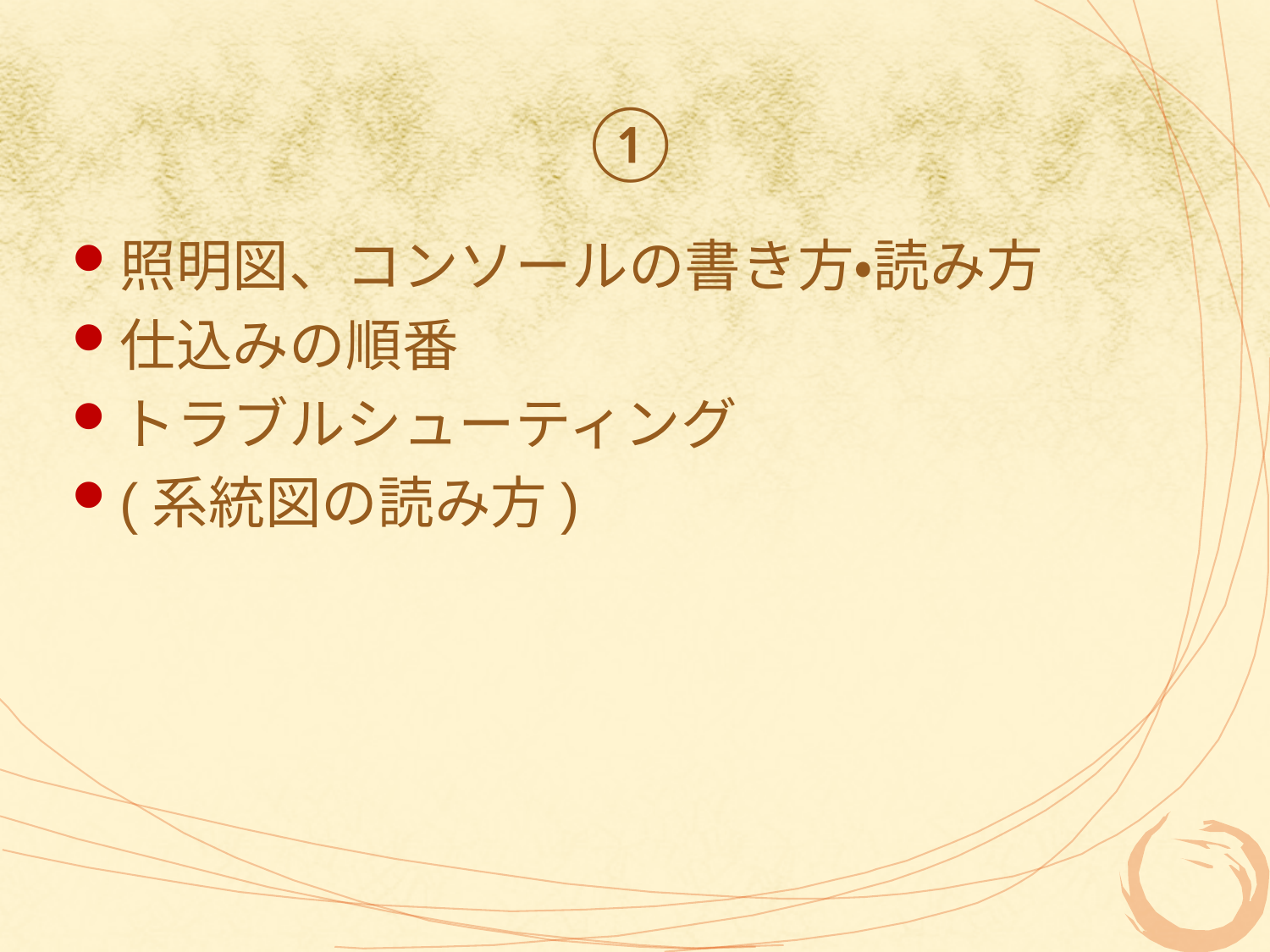

# ①
照明図、コンソールの書き方・読み方
仕込みの順番
トラブルシューティング
(系統図の読み方)